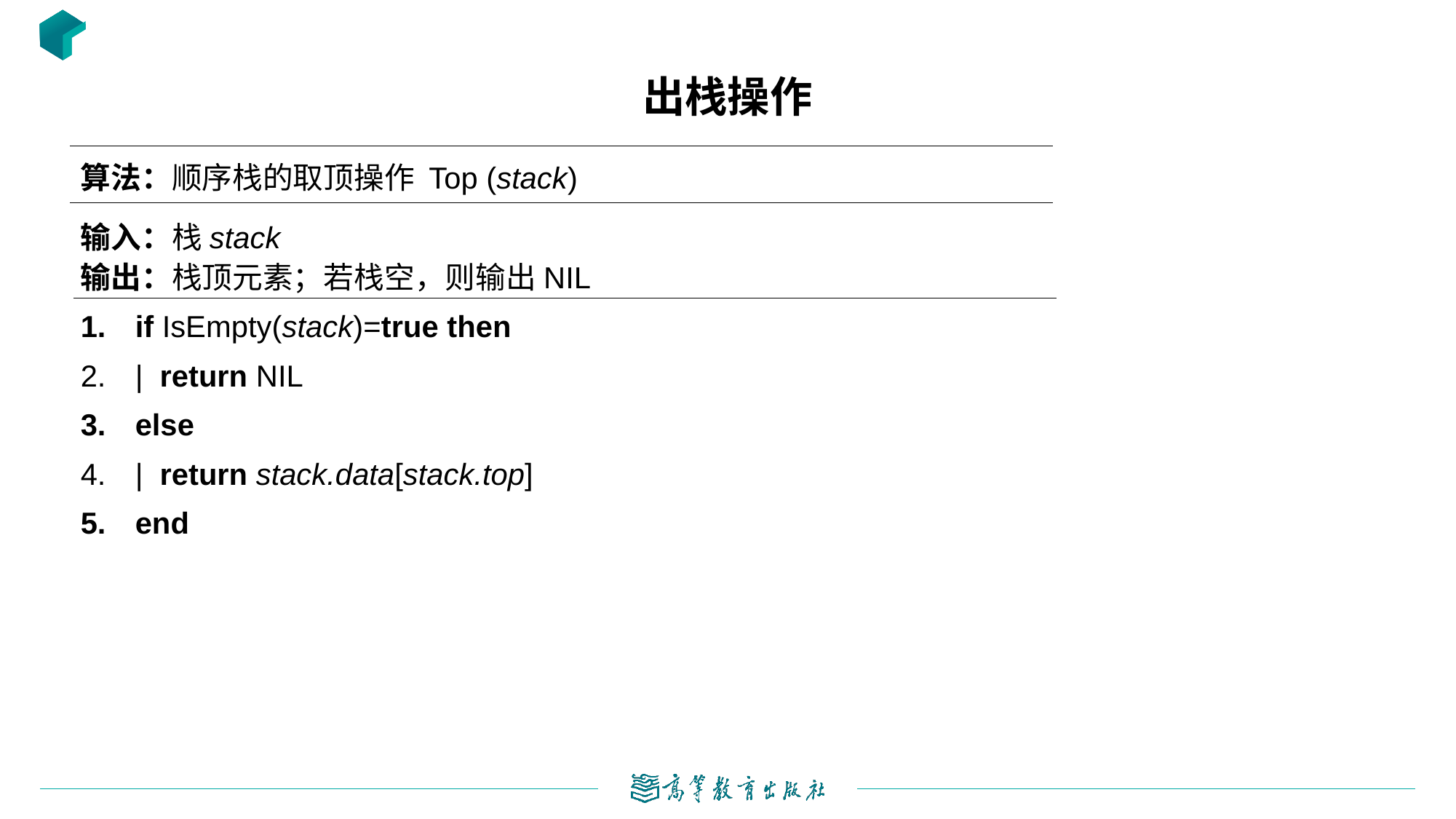

# 出栈操作
算法：顺序栈的取顶操作 Top (stack)

输入：栈stack
输出：栈顶元素；若栈空，则输出NIL
if IsEmpty(stack)=true then
|  return NIL
else
|  return stack.data[stack.top]
end